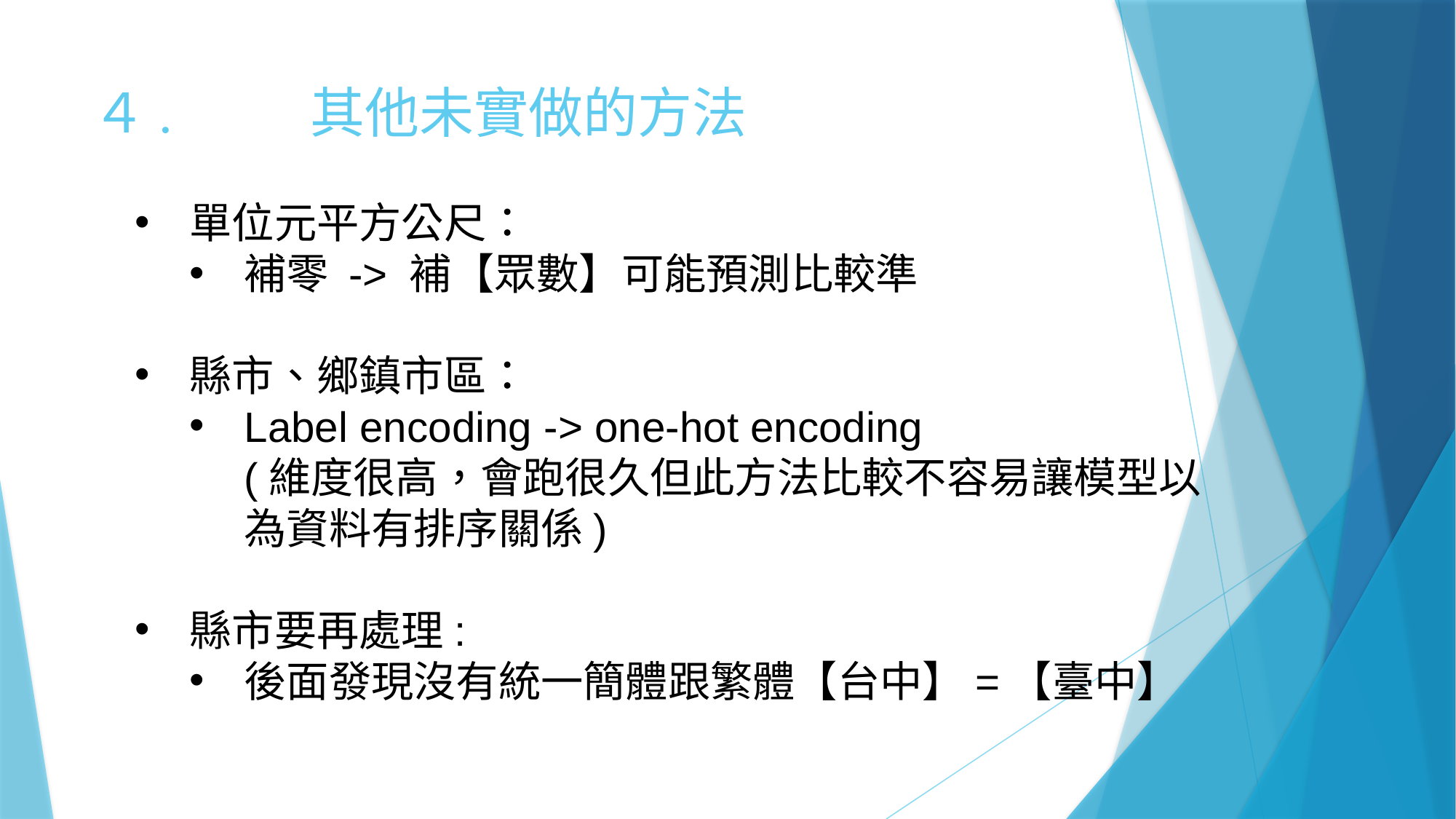

# ４.		其他未實做的方法
單位元平方公尺：
補零 -> 補【眾數】可能預測比較準

縣市、鄉鎮市區：
Label encoding -> one-hot encoding
(維度很高，會跑很久但此方法比較不容易讓模型以為資料有排序關係)

縣市要再處理:
後面發現沒有統一簡體跟繁體【台中】=【臺中】